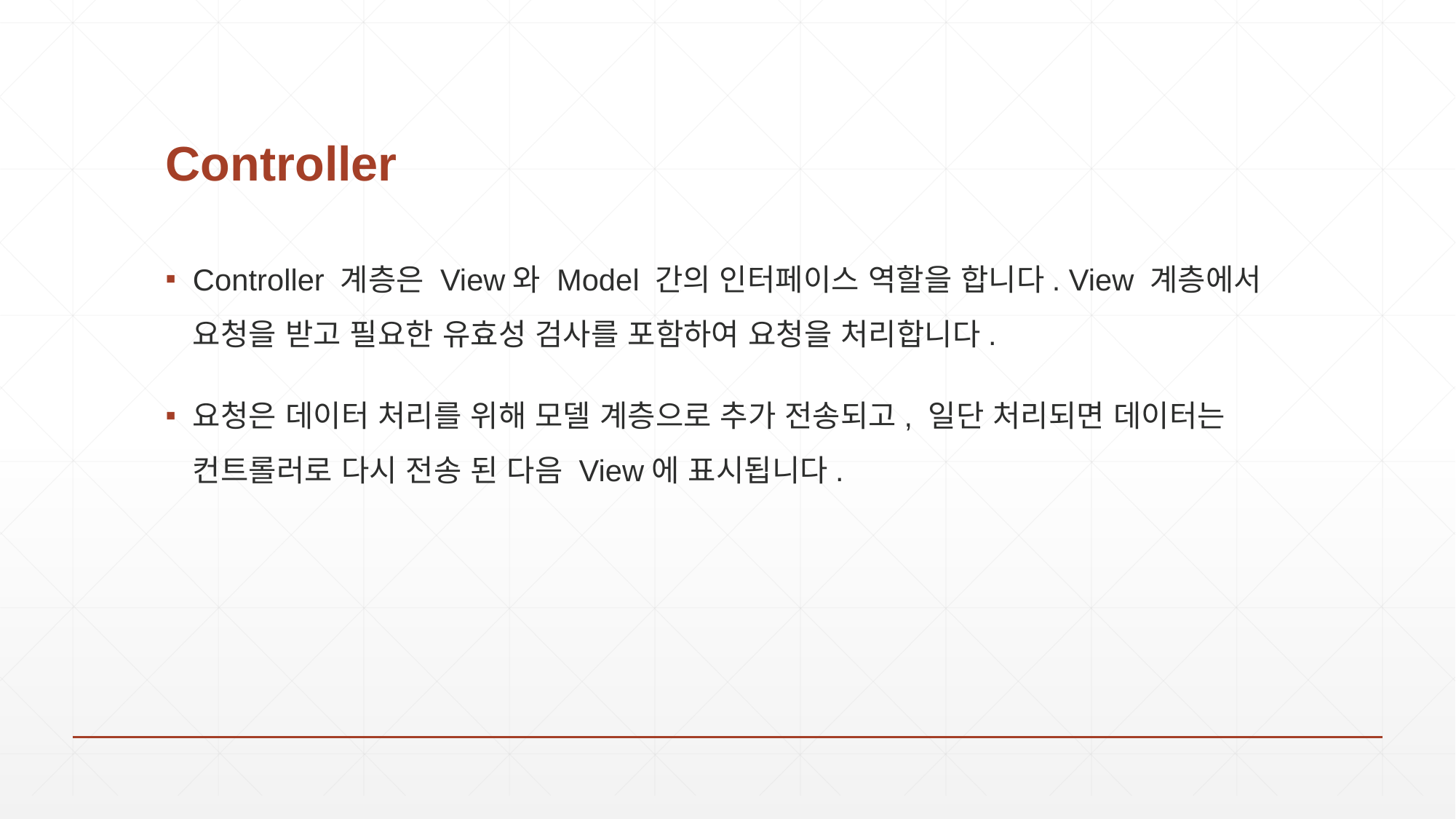

# Controller
Controller 계층은 View와 Model 간의 인터페이스 역할을 합니다. View 계층에서 요청을 받고 필요한 유효성 검사를 포함하여 요청을 처리합니다.
요청은 데이터 처리를 위해 모델 계층으로 추가 전송되고, 일단 처리되면 데이터는 컨트롤러로 다시 전송 된 다음 View에 표시됩니다.